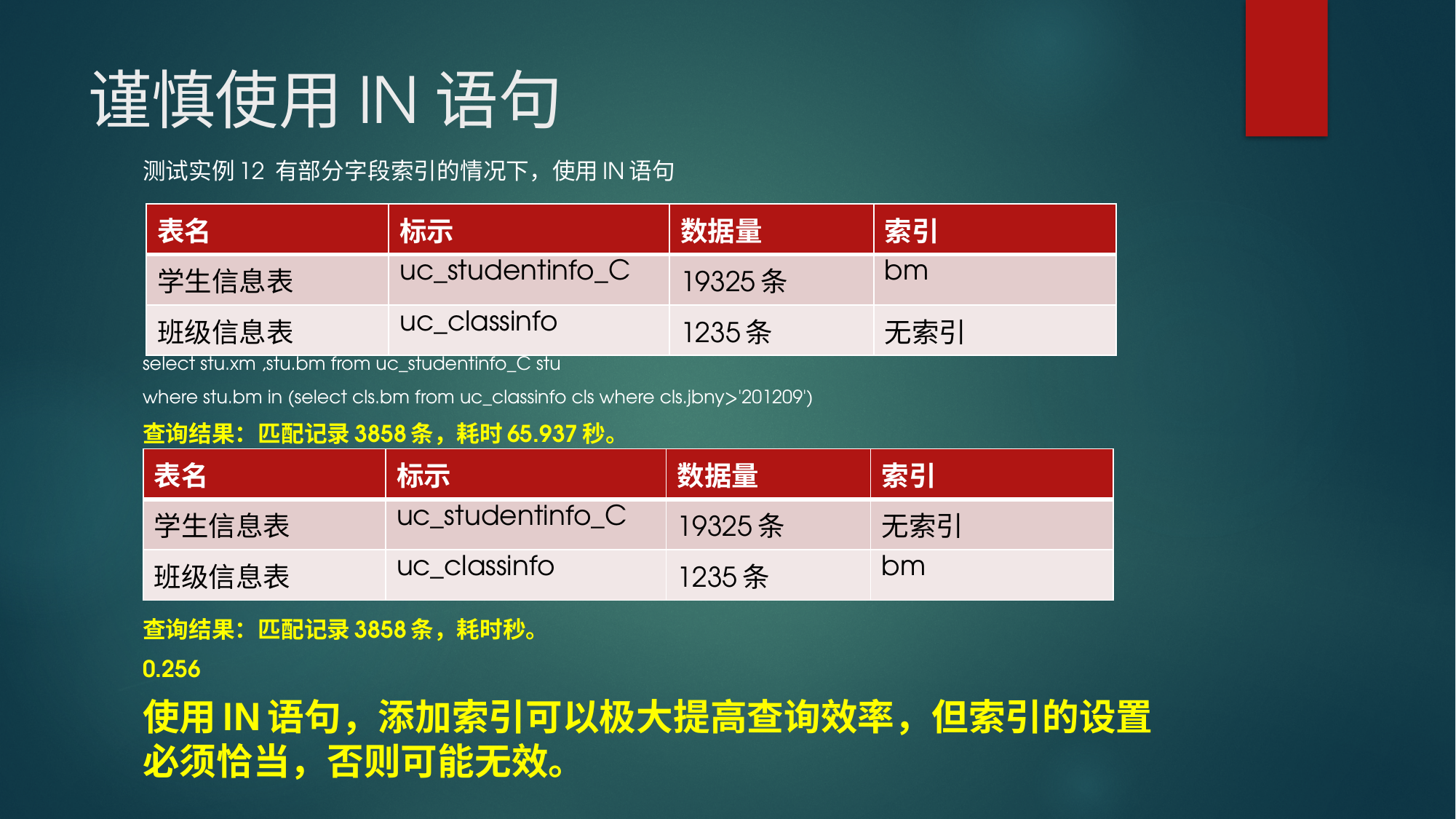

# 谨慎使用IN语句
测试实例12 有部分字段索引的情况下，使用IN语句

select stu.xm ,stu.bm from uc_studentinfo_C stu
where stu.bm in (select cls.bm from uc_classinfo cls where cls.jbny>'201209')
查询结果：匹配记录3858条，耗时65.937秒。

查询结果：匹配记录3858条，耗时秒。
0.256
使用IN语句，添加索引可以极大提高查询效率，但索引的设置必须恰当，否则可能无效。
| 表名 | 标示 | 数据量 | 索引 |
| --- | --- | --- | --- |
| 学生信息表 | uc\_studentinfo\_C | 19325条 | bm |
| 班级信息表 | uc\_classinfo | 1235条 | 无索引 |
| 表名 | 标示 | 数据量 | 索引 |
| --- | --- | --- | --- |
| 学生信息表 | uc\_studentinfo\_C | 19325条 | 无索引 |
| 班级信息表 | uc\_classinfo | 1235条 | bm |